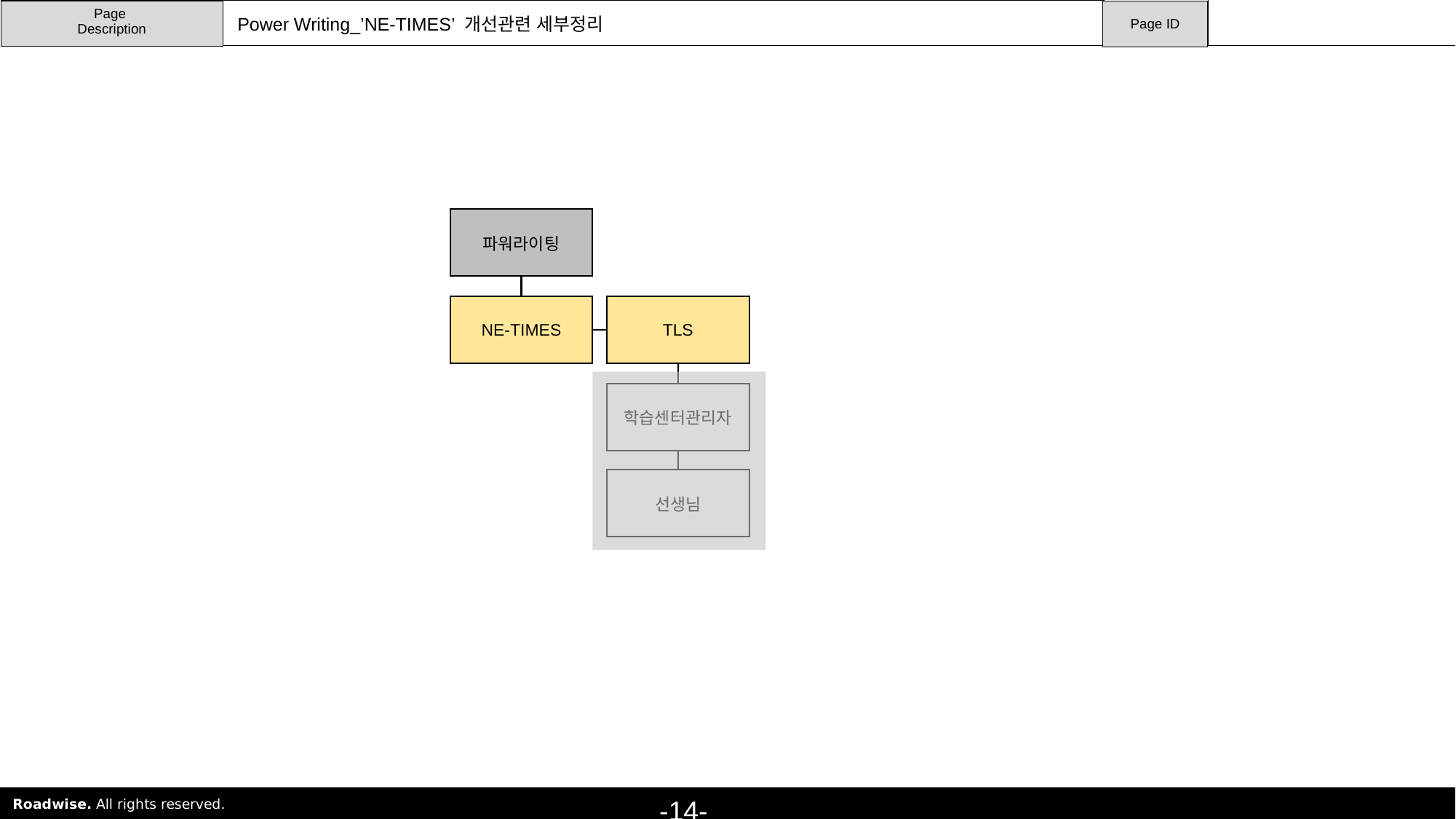

Power Writing_’NE-TIMES’ 개선관련 세부정리
파워라이팅
NE-TIMES
TLS

학습센터관리자
선생님